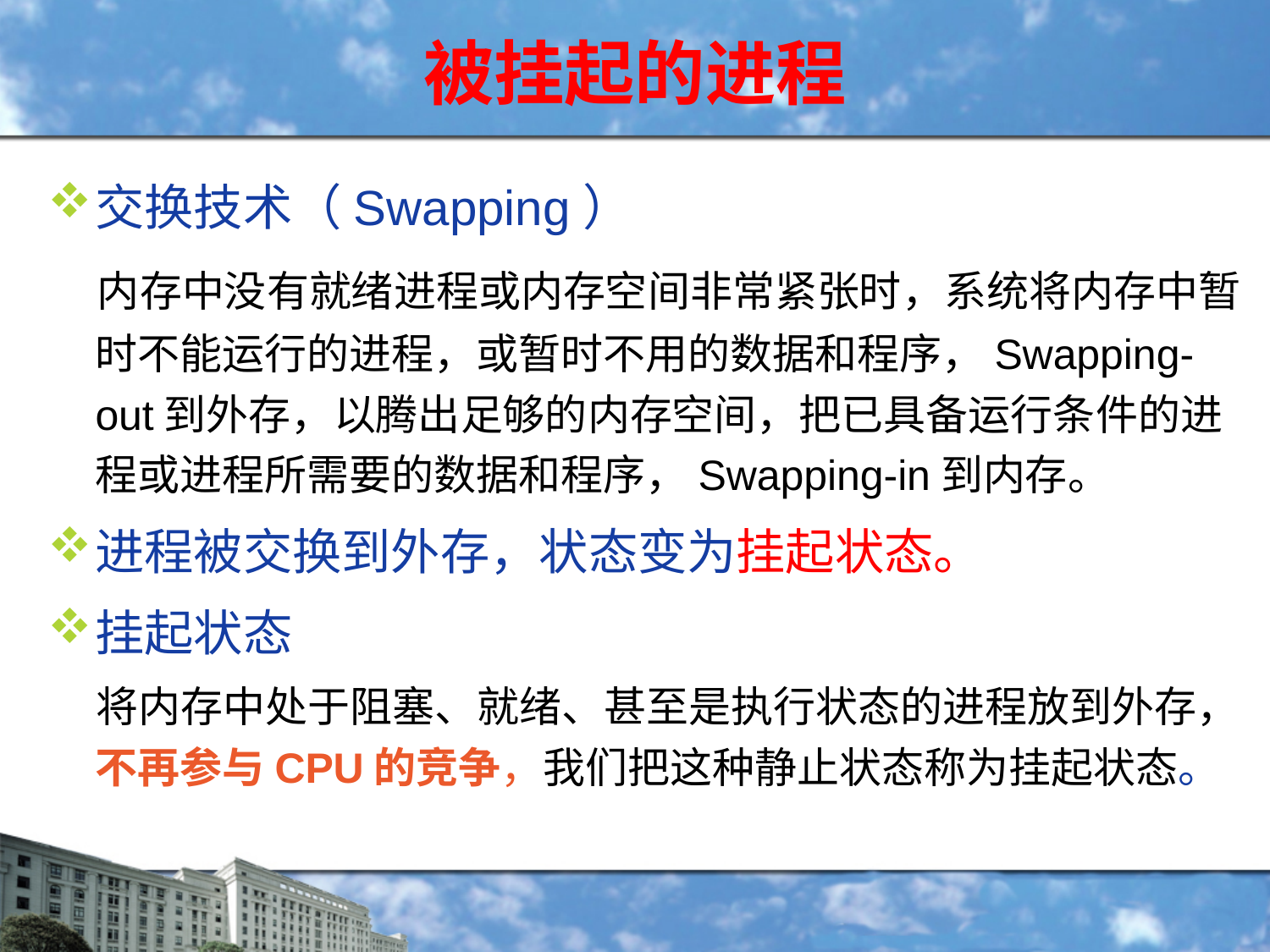

# 被挂起的进程
交换技术（Swapping）
    内存中没有就绪进程或内存空间非常紧张时，系统将内存中暂时不能运行的进程，或暂时不用的数据和程序，Swapping-out到外存，以腾出足够的内存空间，把已具备运行条件的进程或进程所需要的数据和程序，Swapping-in到内存。
进程被交换到外存，状态变为挂起状态。
挂起状态
    将内存中处于阻塞、就绪、甚至是执行状态的进程放到外存，不再参与CPU的竞争，我们把这种静止状态称为挂起状态。